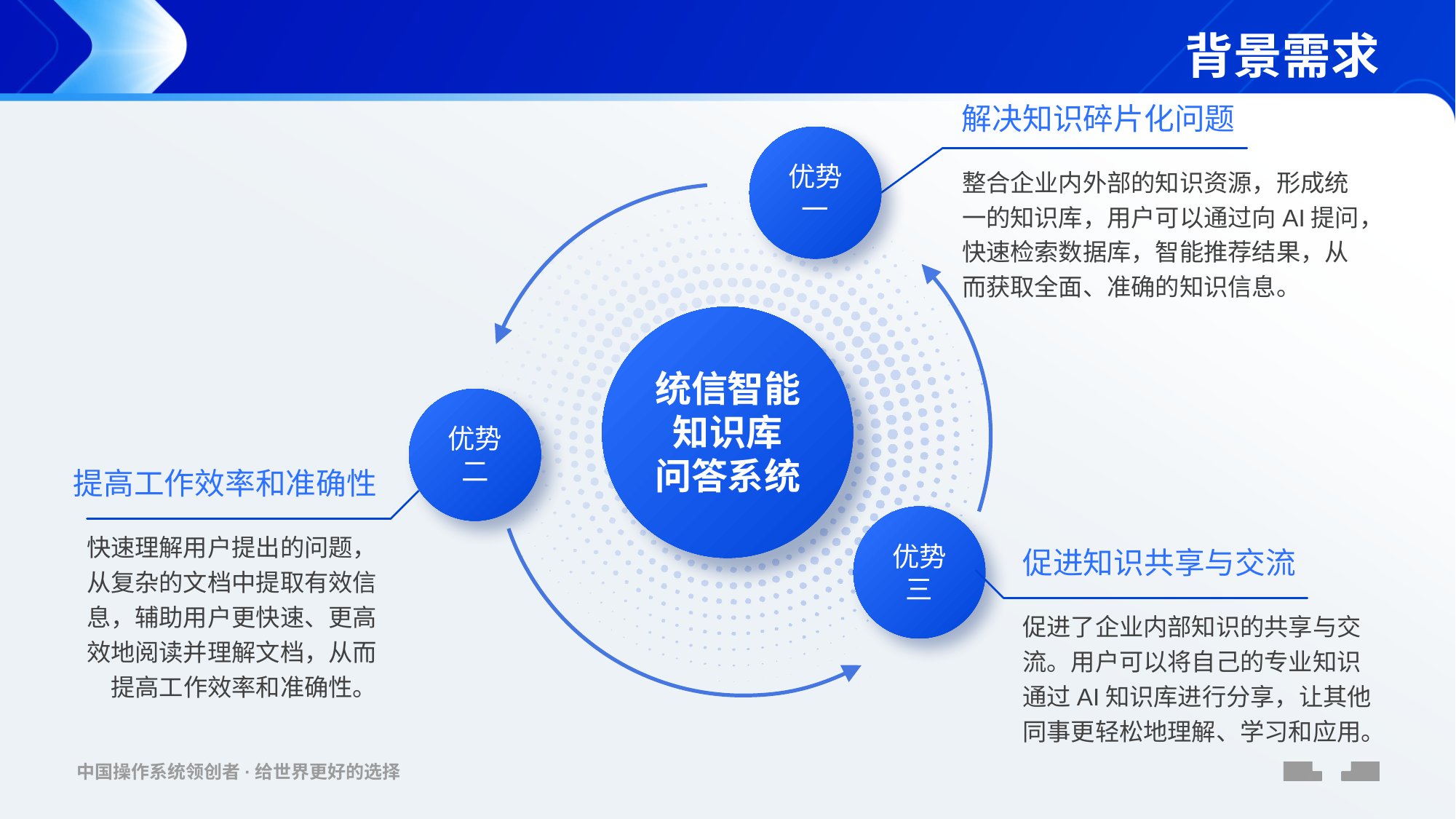

# 背景需求
解决知识碎片化问题

优势
一
整合企业内外部的知识资源，形成统一的知识库，用户可以通过向AI提问，快速检索数据库，智能推荐结果，从而获取全面、准确的知识信息。

统信智能
知识库
问答系统

优势
二
提高工作效率和准确性

快速理解用户提出的问题，从复杂的文档中提取有效信息，辅助用户更快速、更高效地阅读并理解文档，从而提高工作效率和准确性。
优势
三
促进知识共享与交流
促进了企业内部知识的共享与交流。用户可以将自己的专业知识通过AI知识库进行分享，让其他同事更轻松地理解、学习和应用。